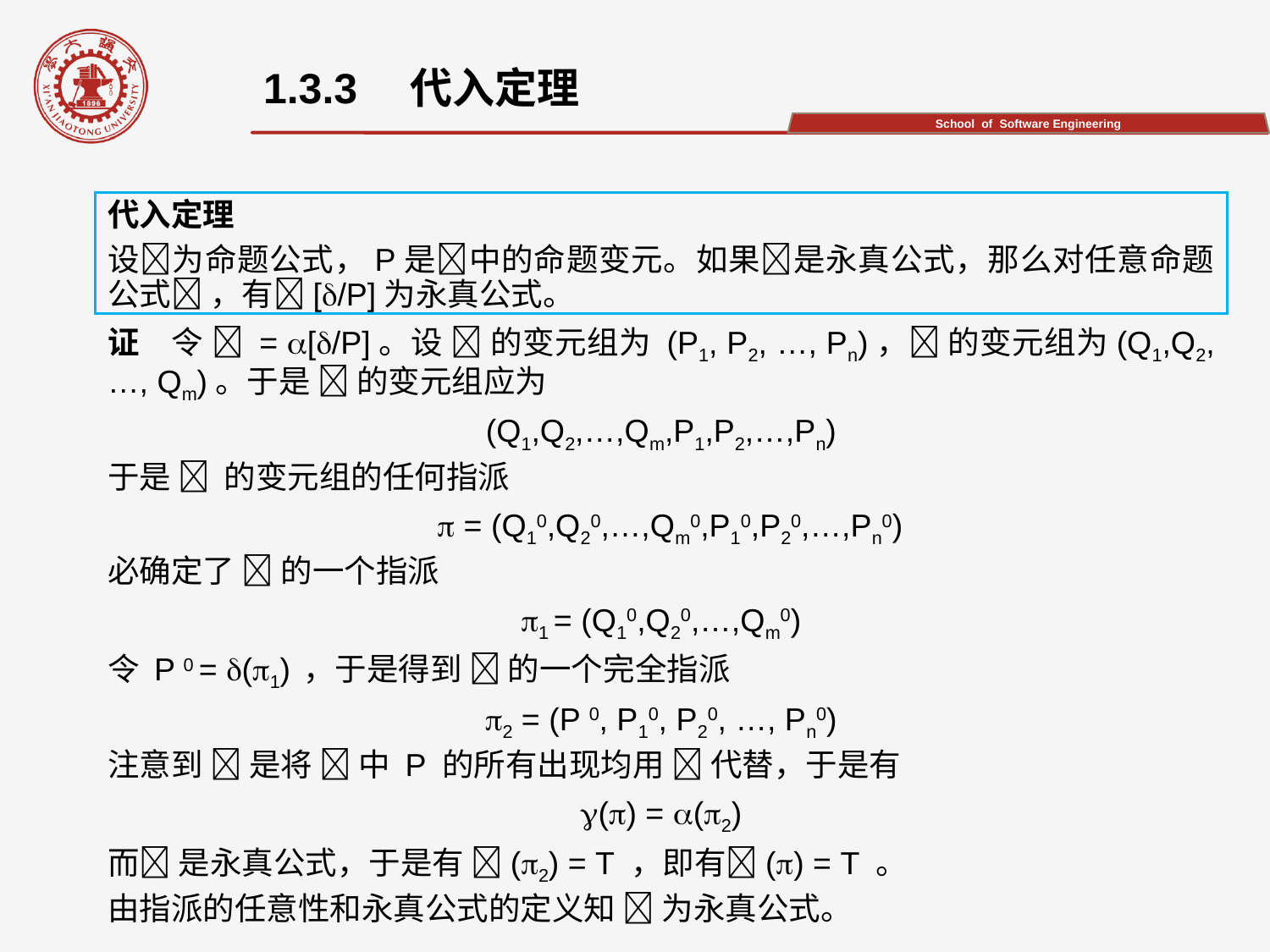

1.3.3　代入定理
代入定理
设α为命题公式，P是α中的命题变元。如果α是永真公式，那么对任意命题公式δ ，有α[δ/P]为永真公式。
证　令 γ = α[δ/P]。设 α 的变元组为 (P1, P2, …, Pn)，δ 的变元组为(Q1,Q2, …, Qm)。于是 γ 的变元组应为
(Q1,Q2,…,Qm,P1,P2,…,Pn)
于是 γ  的变元组的任何指派
  π = (Q10,Q20,…,Qm0,P10,P20,…,Pn0)
必确定了 δ 的一个指派
π1 = (Q10,Q20,…,Qm0)
令 P 0 = δ(π1) ，于是得到 α 的一个完全指派
π2 = (P 0, P10, P20, …, Pn0)
注意到 γ 是将 α 中 P 的所有出现均用 δ 代替，于是有
γ(π) = α(π2)
而α 是永真公式，于是有 α(π2) = T ，即有γ(π) = T 。
由指派的任意性和永真公式的定义知 γ 为永真公式。